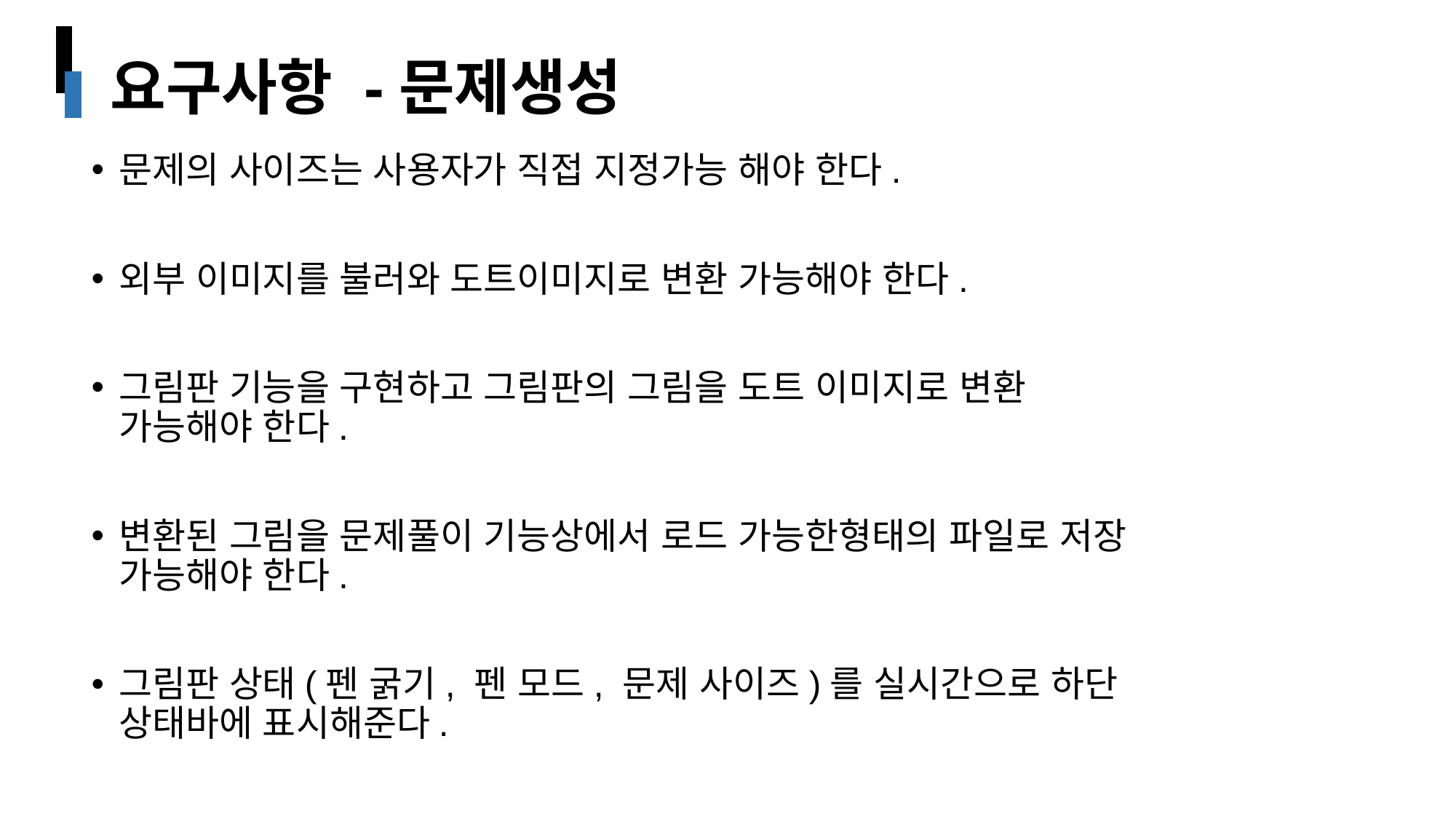

요구사항 -문제생성

문제의 사이즈는 사용자가 직접 지정가능 해야 한다.

외부 이미지를 불러와 도트이미지로 변환 가능해야 한다.

그림판 기능을 구현하고 그림판의 그림을 도트 이미지로 변환 가능해야 한다.

변환된 그림을 문제풀이 기능상에서 로드 가능한형태의 파일로 저장 가능해야 한다.

그림판 상태(펜 굵기, 펜 모드, 문제 사이즈)를 실시간으로 하단 상태바에 표시해준다.